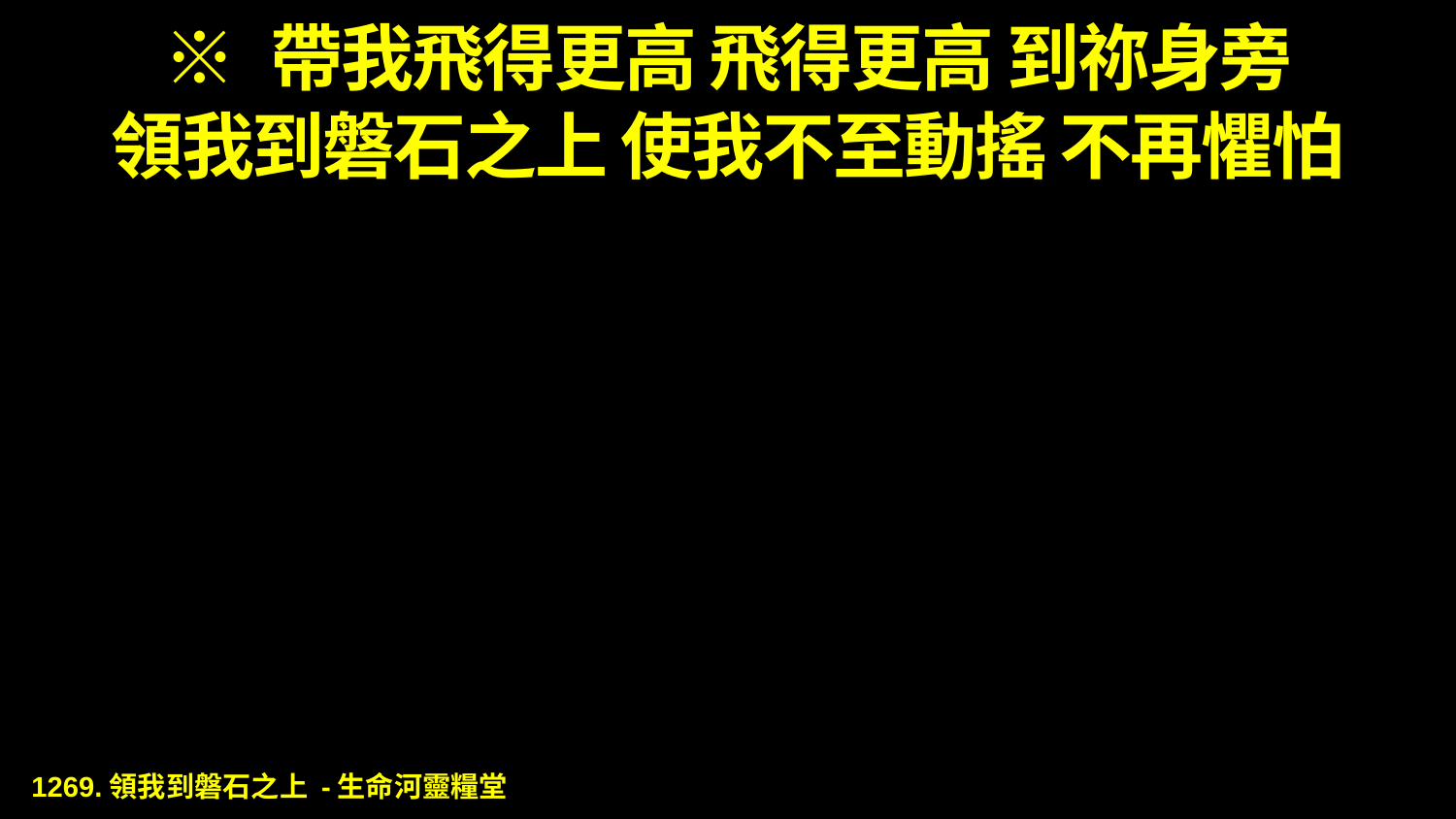

# ※ 帶我飛得更高 飛得更高 到祢身旁 領我到磐石之上 使我不至動搖 不再懼怕
1269.領我到磐石之上 -生命河靈糧堂